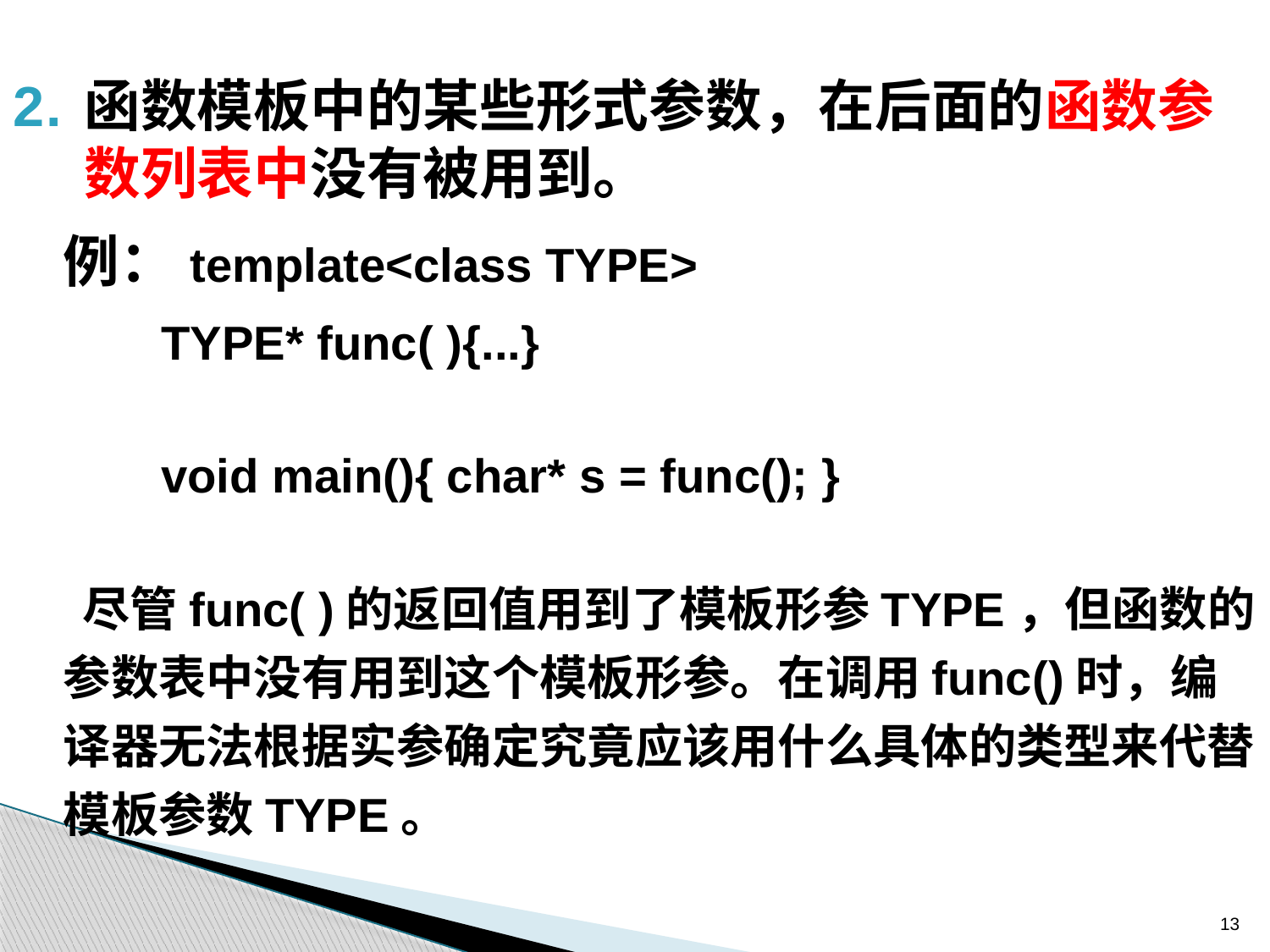

函数模板中的某些形式参数，在后面的函数参数列表中没有被用到。
	例：template<class TYPE>
          TYPE* func( ){...}

          void main(){ char* s = func(); }

    尽管func( )的返回值用到了模板形参TYPE，但函数的参数表中没有用到这个模板形参。在调用func()时，编译器无法根据实参确定究竟应该用什么具体的类型来代替模板参数TYPE。
13